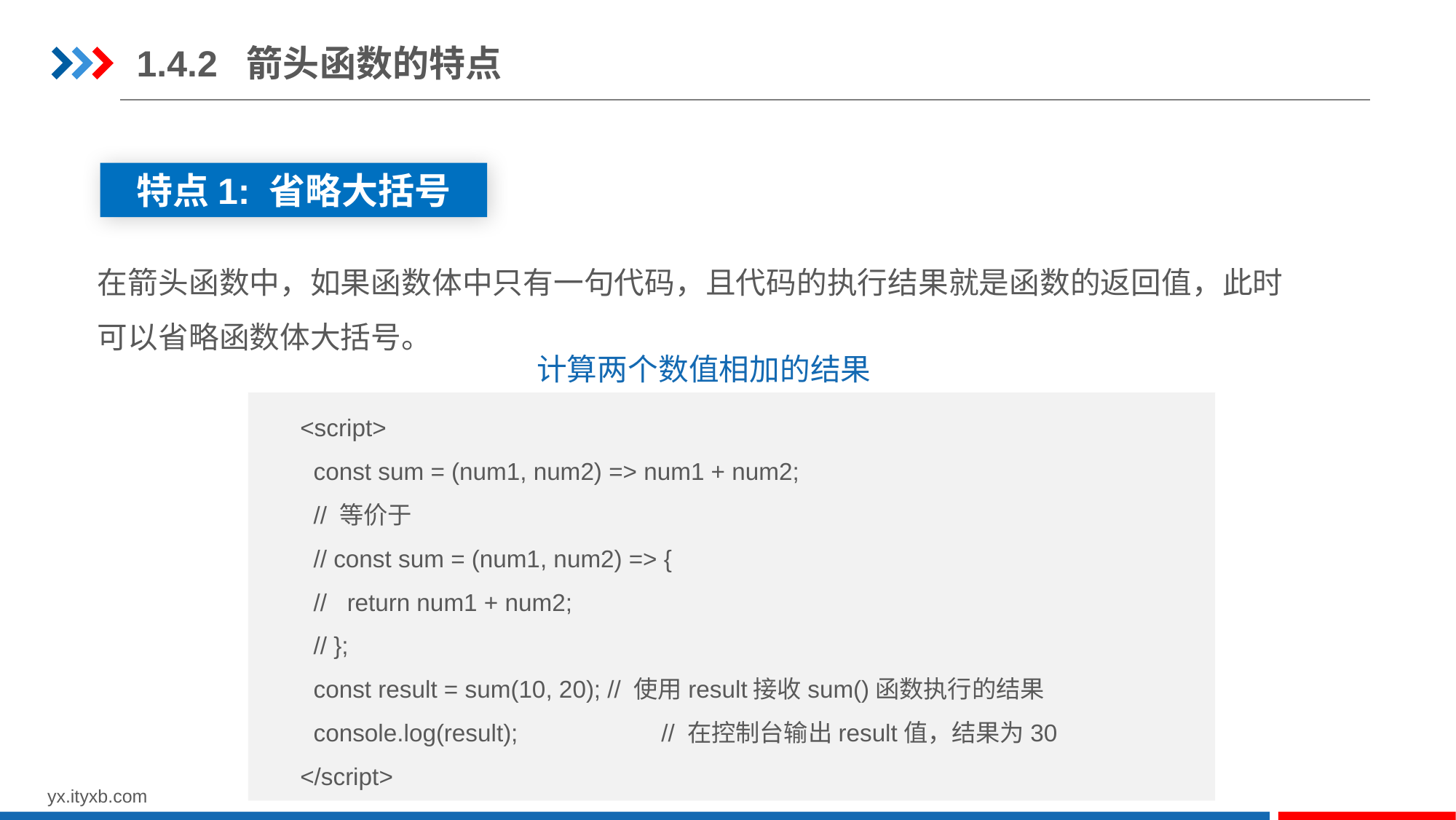

1.4.2  箭头函数的特点
特点1: 省略大括号
在箭头函数中，如果函数体中只有一句代码，且代码的执行结果就是函数的返回值，此时可以省略函数体大括号。
计算两个数值相加的结果

<script>
  const sum = (num1, num2) => num1 + num2;
  // 等价于
  // const sum = (num1, num2) => {
  //   return num1 + num2;
  // };
  const result = sum(10, 20); // 使用result接收sum()函数执行的结果
  console.log(result); 	     // 在控制台输出result值，结果为30
</script>